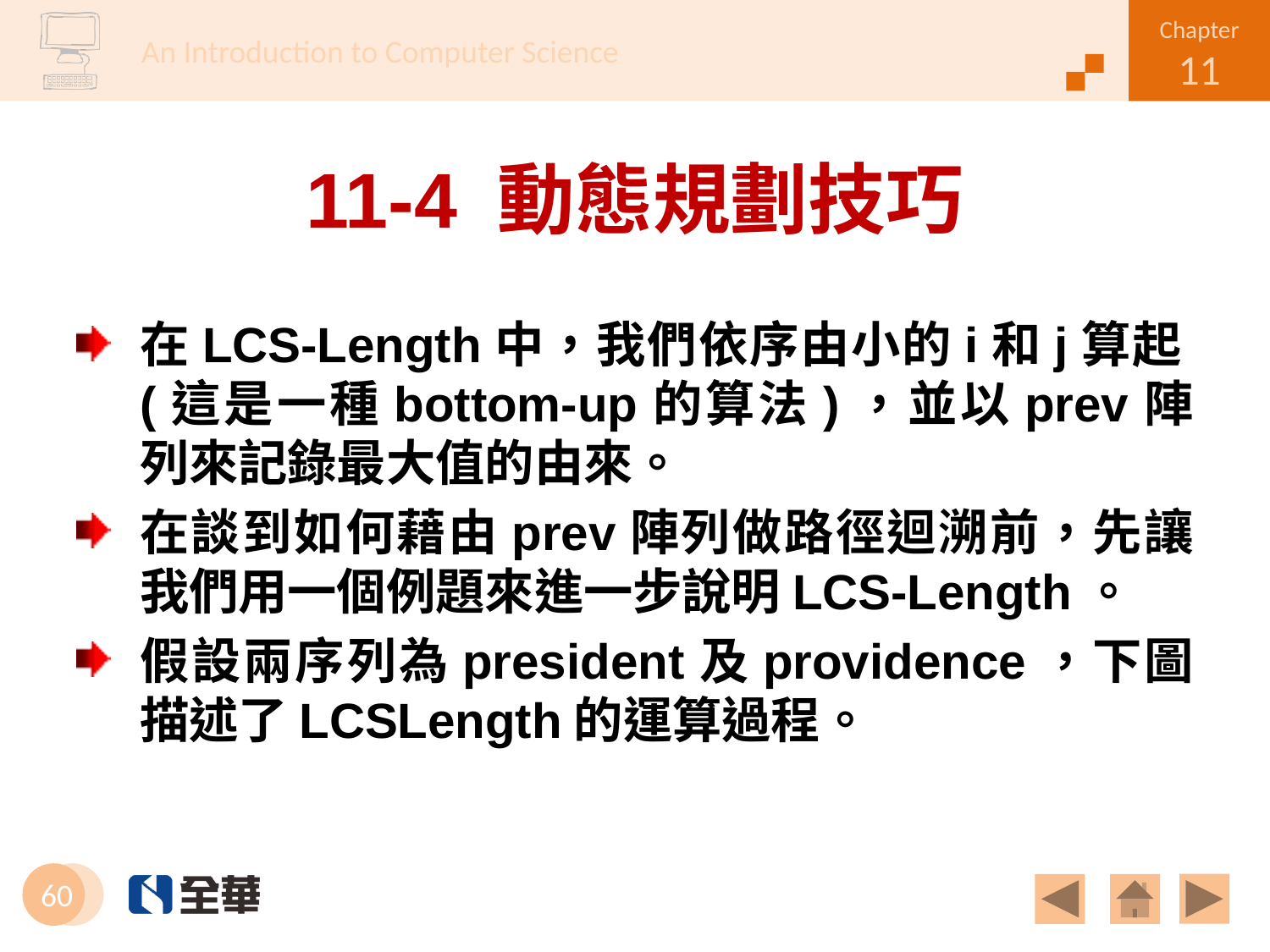

# 11-4 動態規劃技巧
在LCS-Length中，我們依序由小的i和j算起(這是一種bottom-up的算法)，並以prev陣列來記錄最大值的由來。
在談到如何藉由prev陣列做路徑迴溯前，先讓我們用一個例題來進一步說明LCS-Length。
假設兩序列為president及providence，下圖描述了LCSLength的運算過程。